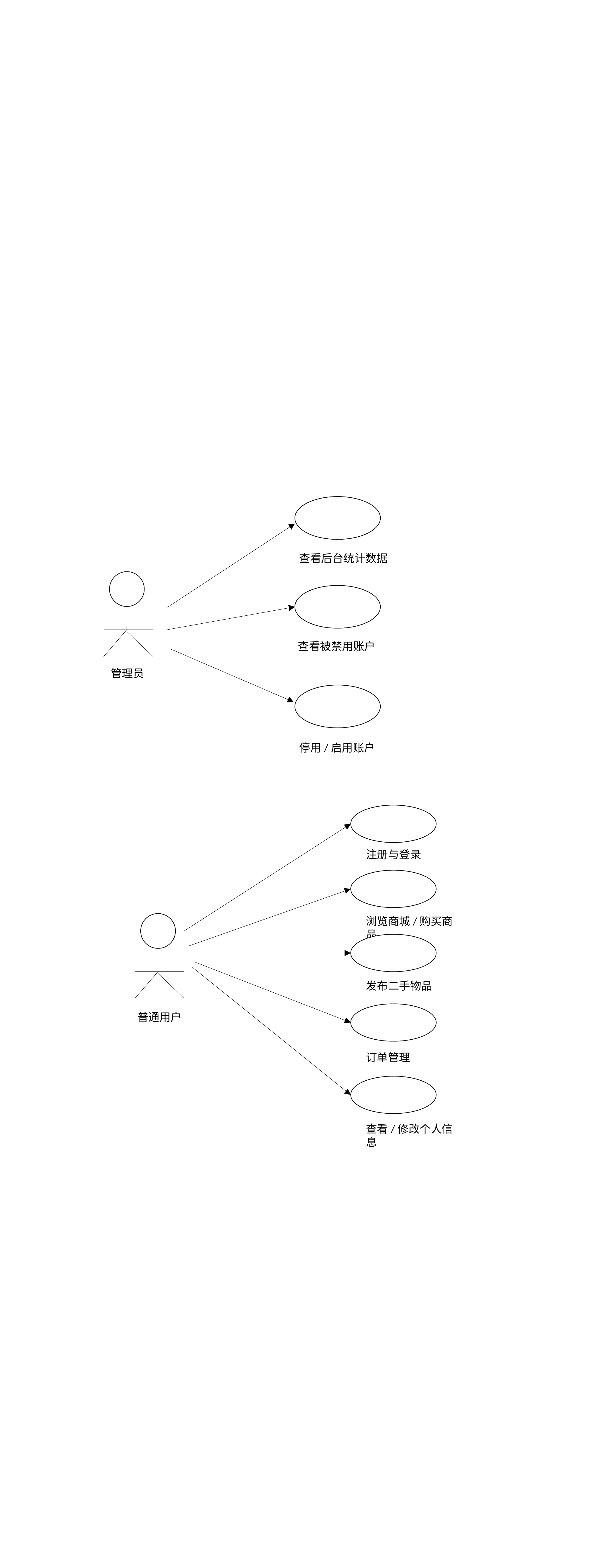

查看后台统计数据

查看被禁用账户
管理员

停用/启用账户

注册与登录

浏览商城/购买商品

发布二手物品

普通用户
订单管理

查看/修改个人信息